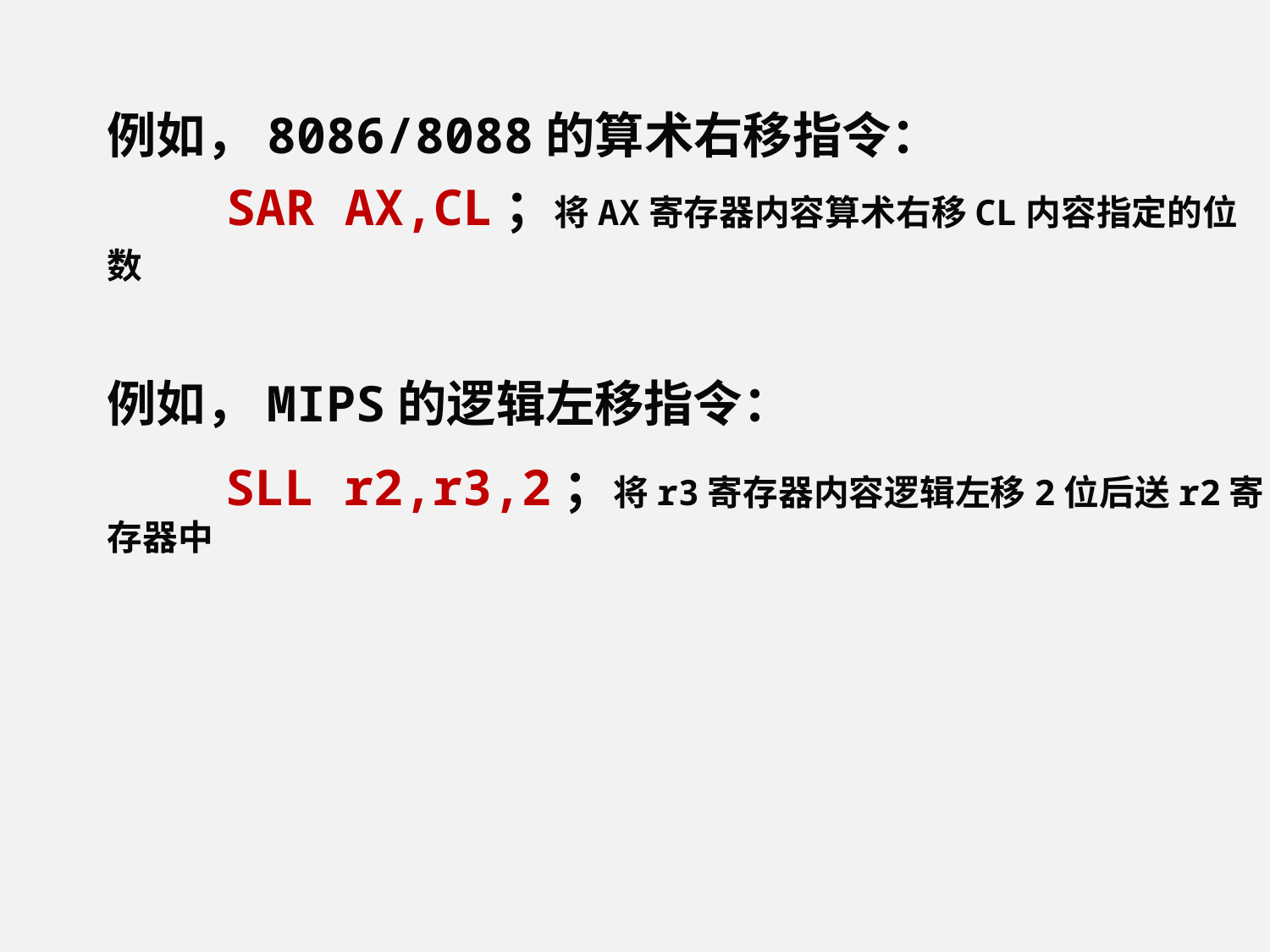

例如，8086/8088的算术右移指令：
    SAR AX,CL；将AX寄存器内容算术右移CL内容指定的位数
例如，MIPS的逻辑左移指令：
    SLL r2,r3,2；将r3寄存器内容逻辑左移2位后送r2寄存器中